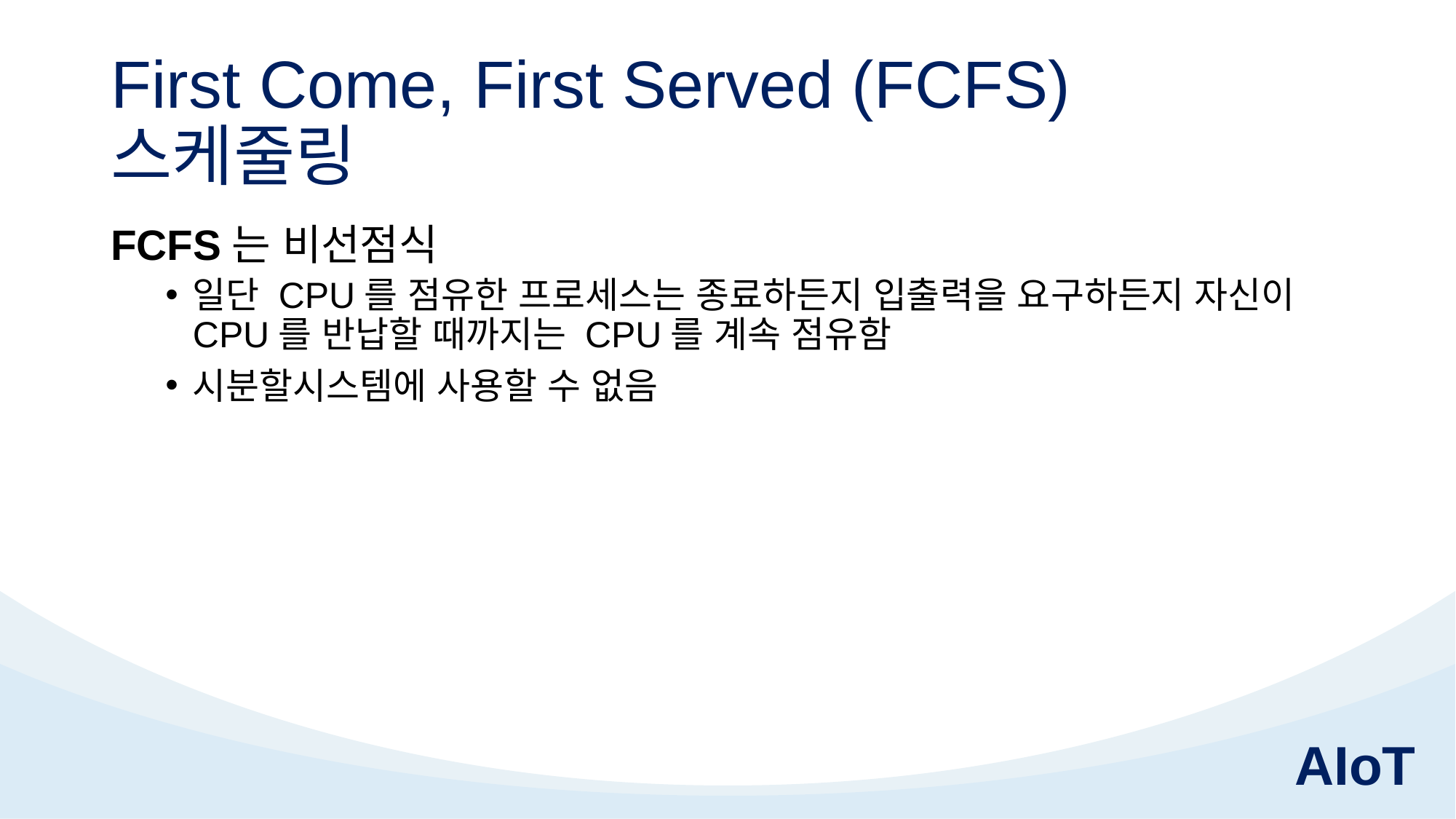

# First Come, First Served (FCFS) 스케줄링
FCFS는 비선점식
일단 CPU를 점유한 프로세스는 종료하든지 입출력을 요구하든지 자신이 CPU를 반납할 때까지는 CPU를 계속 점유함
시분할시스템에 사용할 수 없음